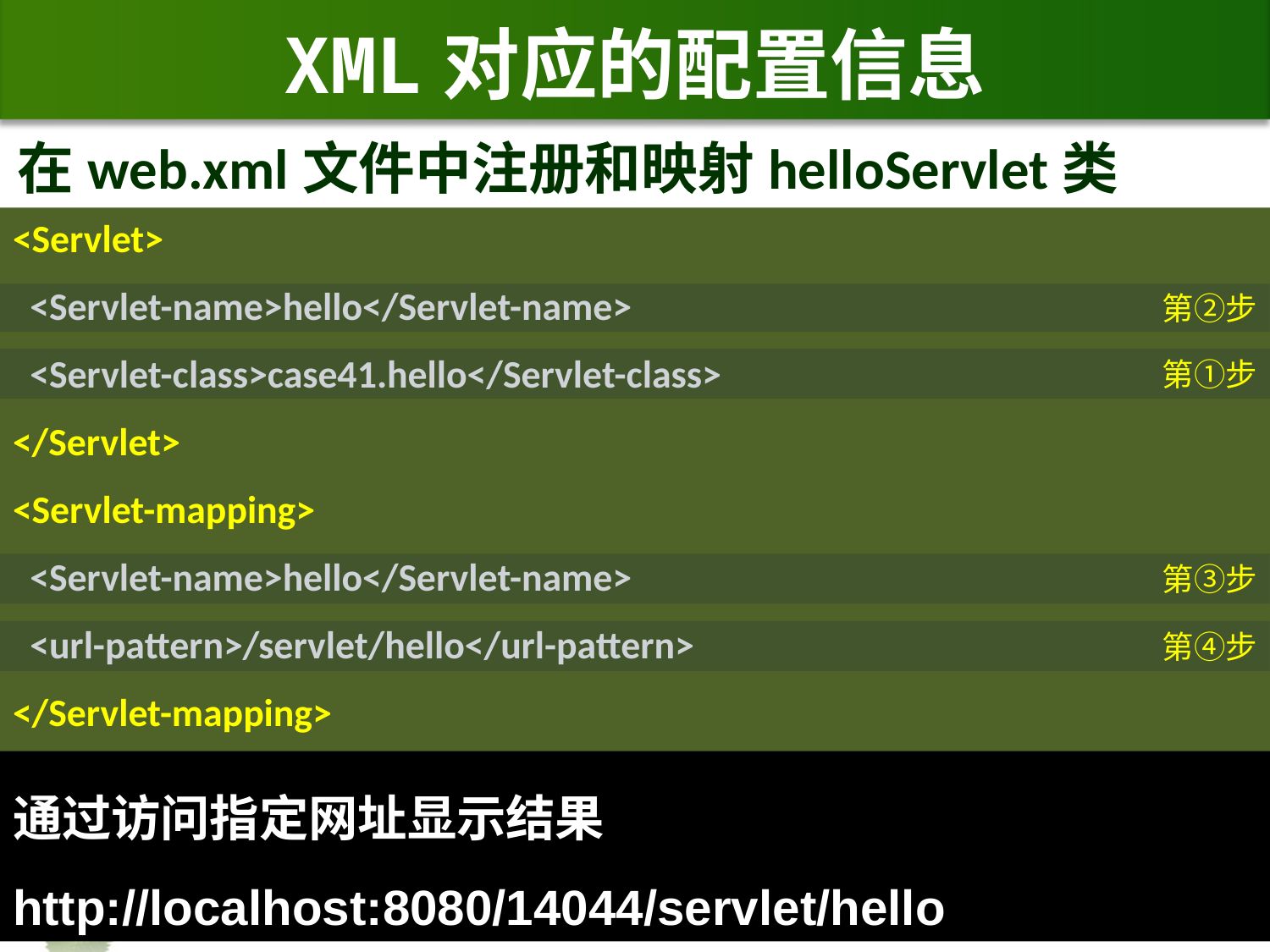

# XML对应的配置信息
在web.xml文件中注册和映射helloServlet类
<Servlet>
  <Servlet-name>hello</Servlet-name>
  <Servlet-class>case41.hello</Servlet-class>
</Servlet>
<Servlet-mapping>
  <Servlet-name>hello</Servlet-name>
  <url-pattern>/servlet/hello</url-pattern>
</Servlet-mapping>
第②步
第①步
第③步
第④步
通过访问指定网址显示结果
http://localhost:8080/14044/servlet/hello